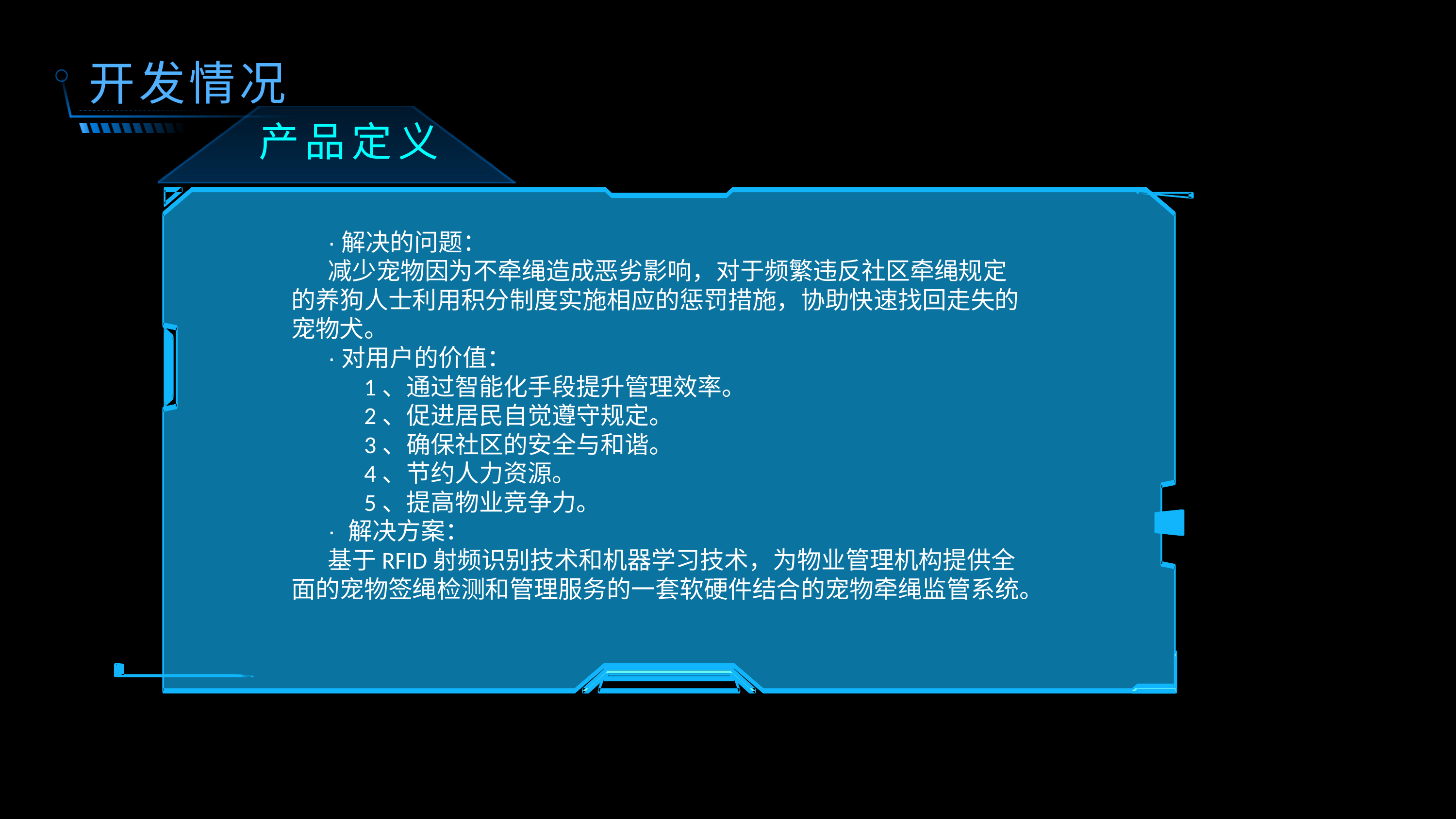

开发情况

 产品定义

·解决的问题：
减少宠物因为不牵绳造成恶劣影响，对于频繁违反社区牵绳规定的养狗人士利用积分制度实施相应的惩罚措施，协助快速找回走失的宠物犬。
·对用户的价值：
1、通过智能化手段提升管理效率。
2、促进居民自觉遵守规定。
3、确保社区的安全与和谐。
4、节约人力资源。
5、提高物业竞争力。
· 解决方案：
基于RFID射频识别技术和机器学习技术，为物业管理机构提供全面的宠物签绳检测和管理服务的一套软硬件结合的宠物牵绳监管系统。